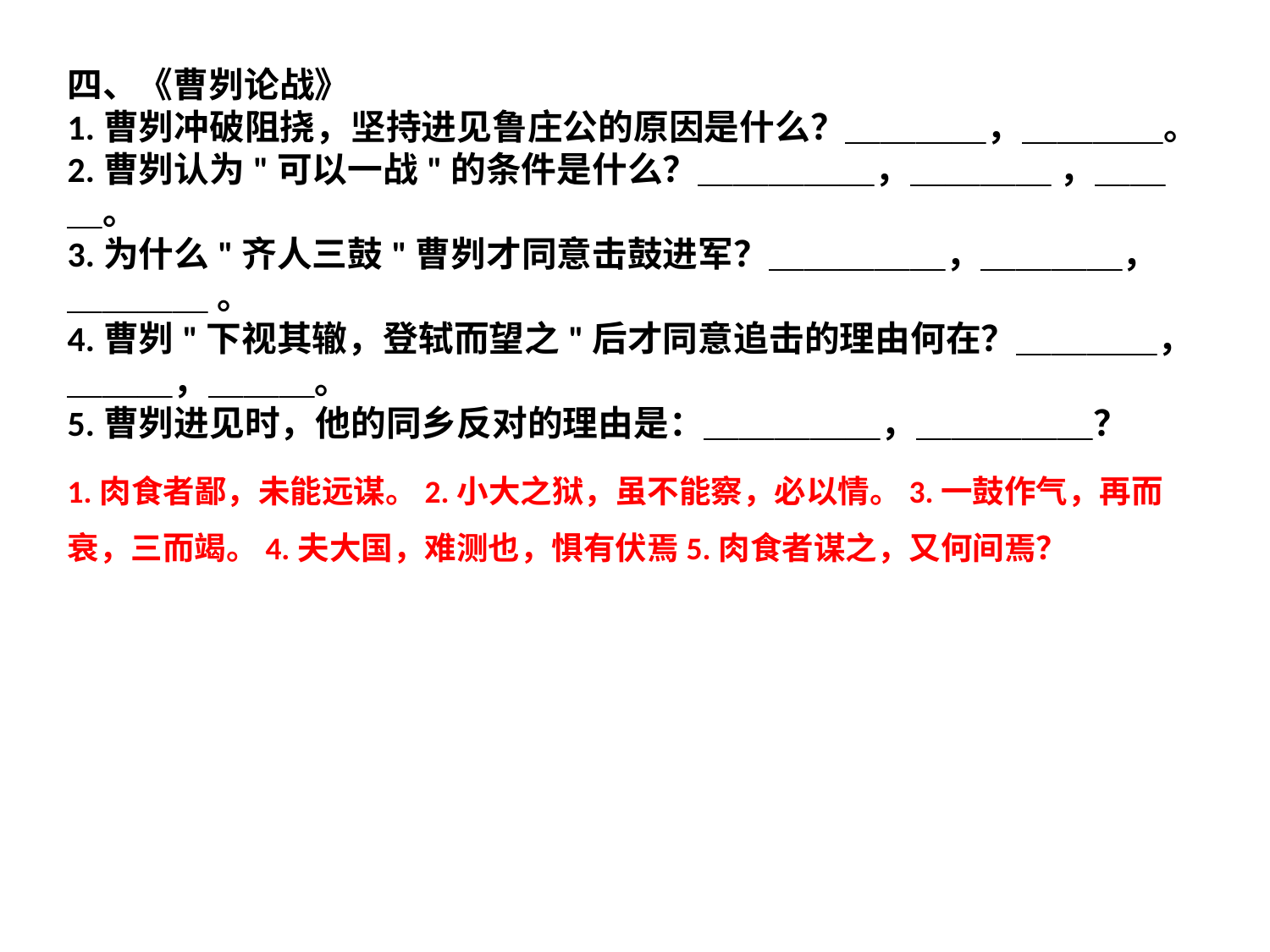

四、《曹刿论战》
1.曹刿冲破阻挠，坚持进见鲁庄公的原因是什么？＿＿＿＿，＿＿＿＿。
2.曹刿认为"可以一战"的条件是什么？＿＿＿＿＿，＿＿＿＿ ，＿＿＿。
3.为什么"齐人三鼓"曹刿才同意击鼓进军？＿＿＿＿＿，＿＿＿＿，＿＿＿＿ 。
4.曹刿"下视其辙，登轼而望之"后才同意追击的理由何在？＿＿＿＿，＿＿＿，＿＿＿。
5.曹刿进见时，他的同乡反对的理由是：＿＿＿＿＿，＿＿＿＿＿？

1.肉食者鄙，未能远谋。2.小大之狱，虽不能察，必以情。3.一鼓作气，再而衰，三而竭。4.夫大国，难测也，惧有伏焉5.肉食者谋之，又何间焉？